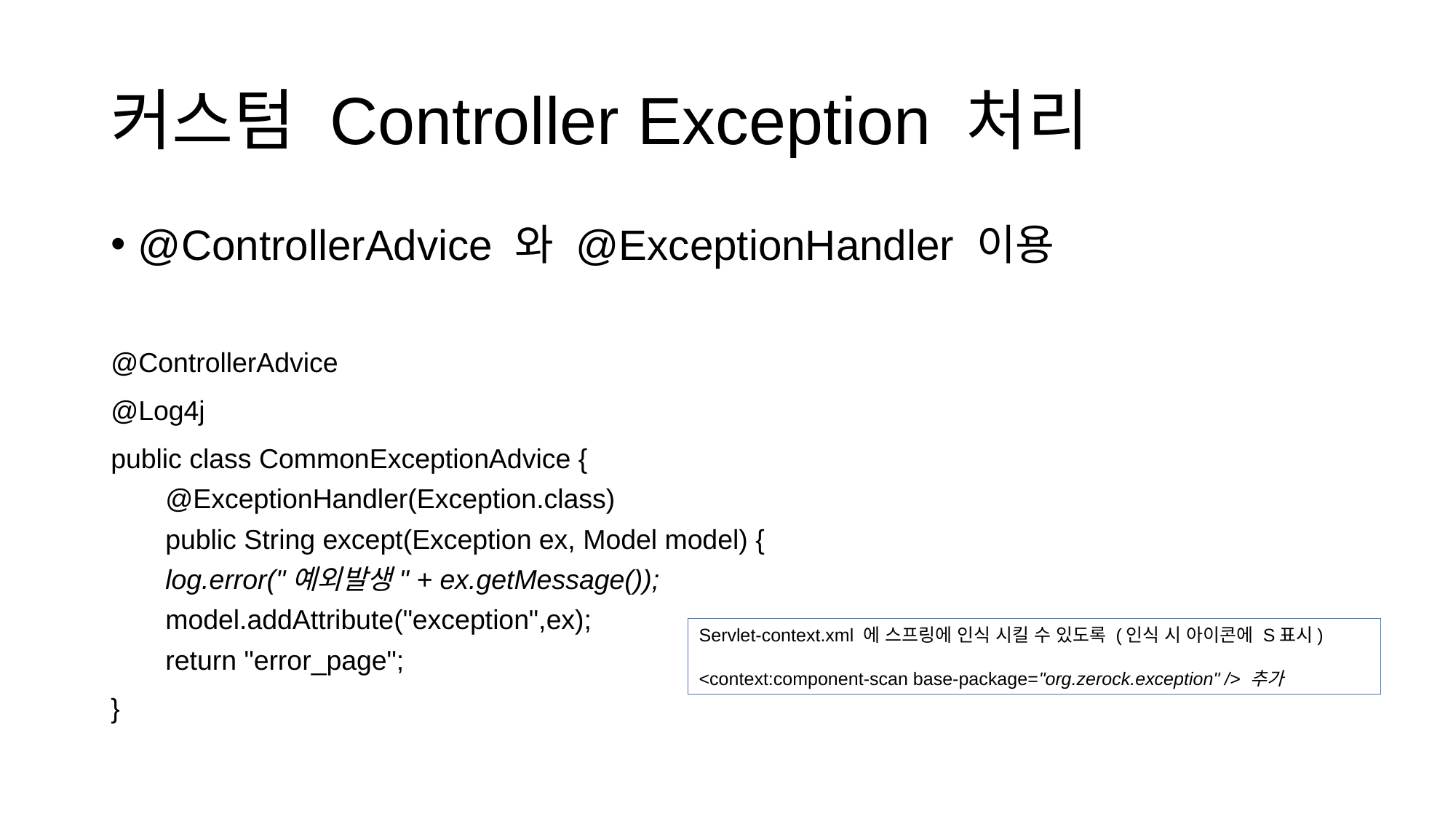

# 커스텀 Controller Exception 처리
@ControllerAdvice 와 @ExceptionHandler 이용

@ControllerAdvice
@Log4j
public class CommonExceptionAdvice {
@ExceptionHandler(Exception.class)
public String except(Exception ex, Model model) {
log.error("예외발생" + ex.getMessage());
model.addAttribute("exception",ex);
return "error_page";
}
Servlet-context.xml 에 스프링에 인식 시킬 수 있도록 (인식 시 아이콘에 S표시)

<context:component-scan base-package="org.zerock.exception" /> 추가